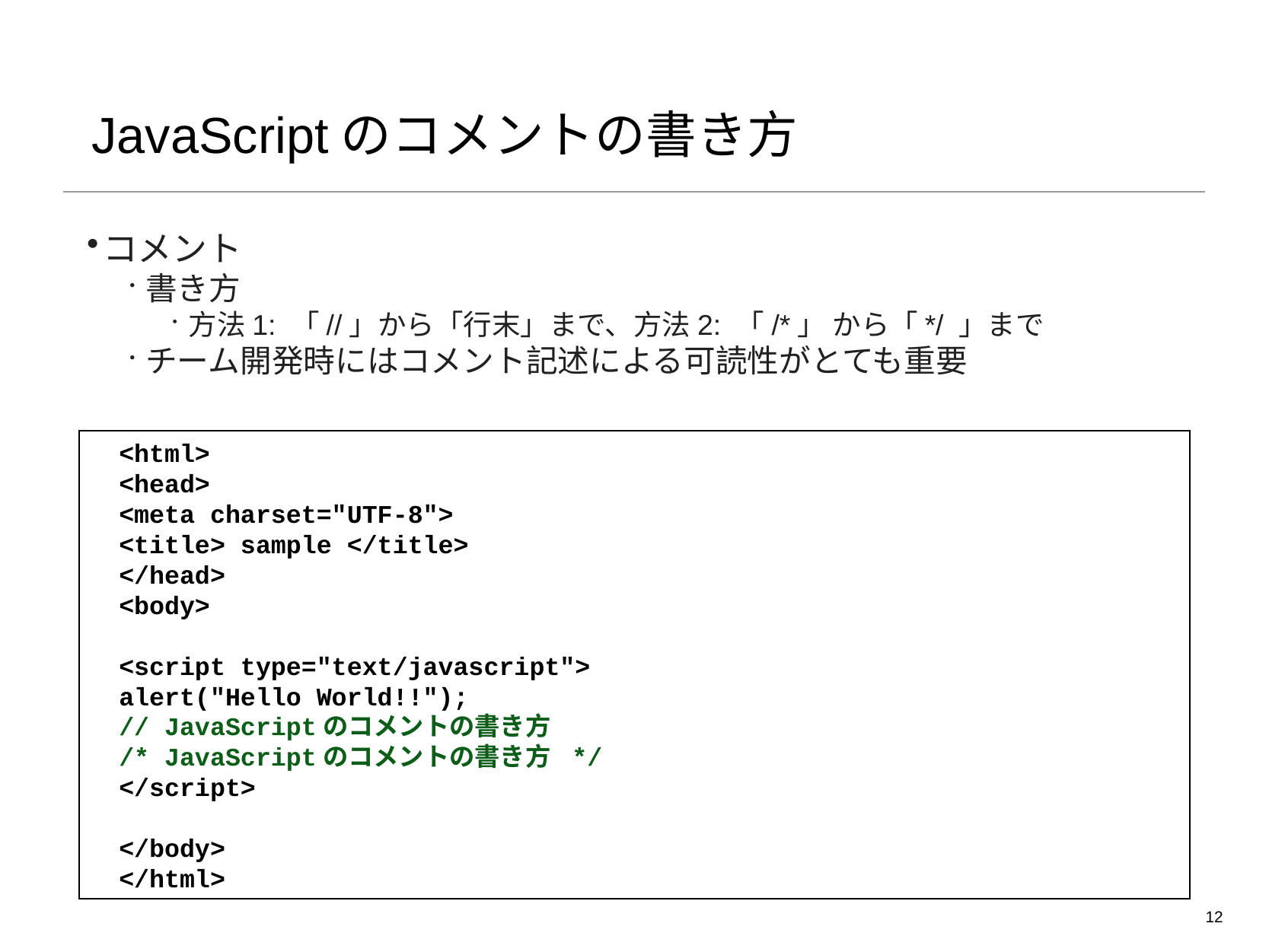

# JavaScriptのコメントの書き方
コメント
書き方
方法1: 「//」から「行末」まで、方法2: 「/*」 から「*/ 」まで
チーム開発時にはコメント記述による可読性がとても重要
<html>
<head>
<meta charset="UTF-8">
<title> sample </title>
</head>
<body>

<script type="text/javascript">
alert("Hello World!!");
// JavaScriptのコメントの書き方
/* JavaScriptのコメントの書き方 */
</script>

</body>
</html>
12